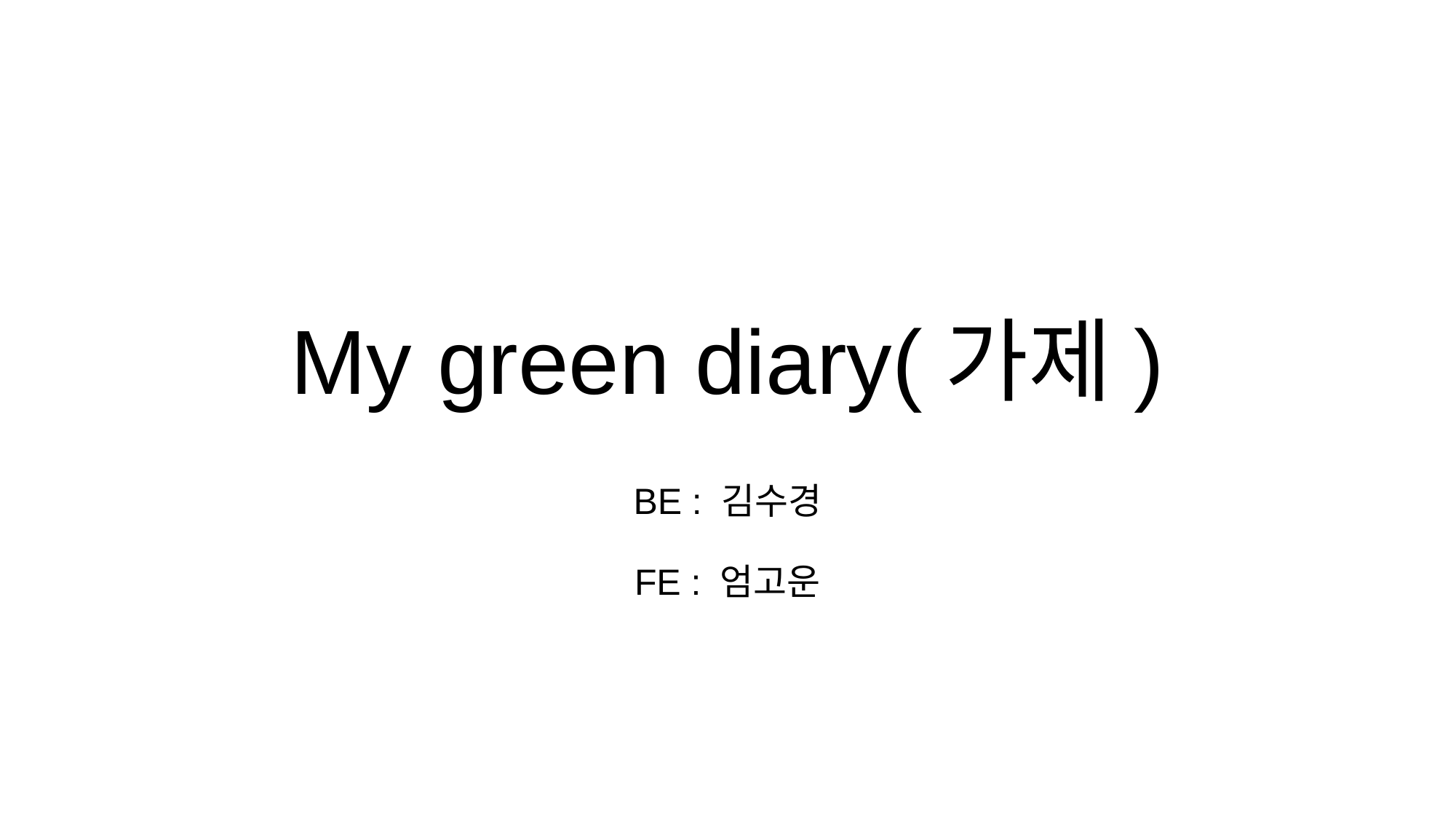

# My green diary(가제)
BE : 김수경
FE : 엄고운